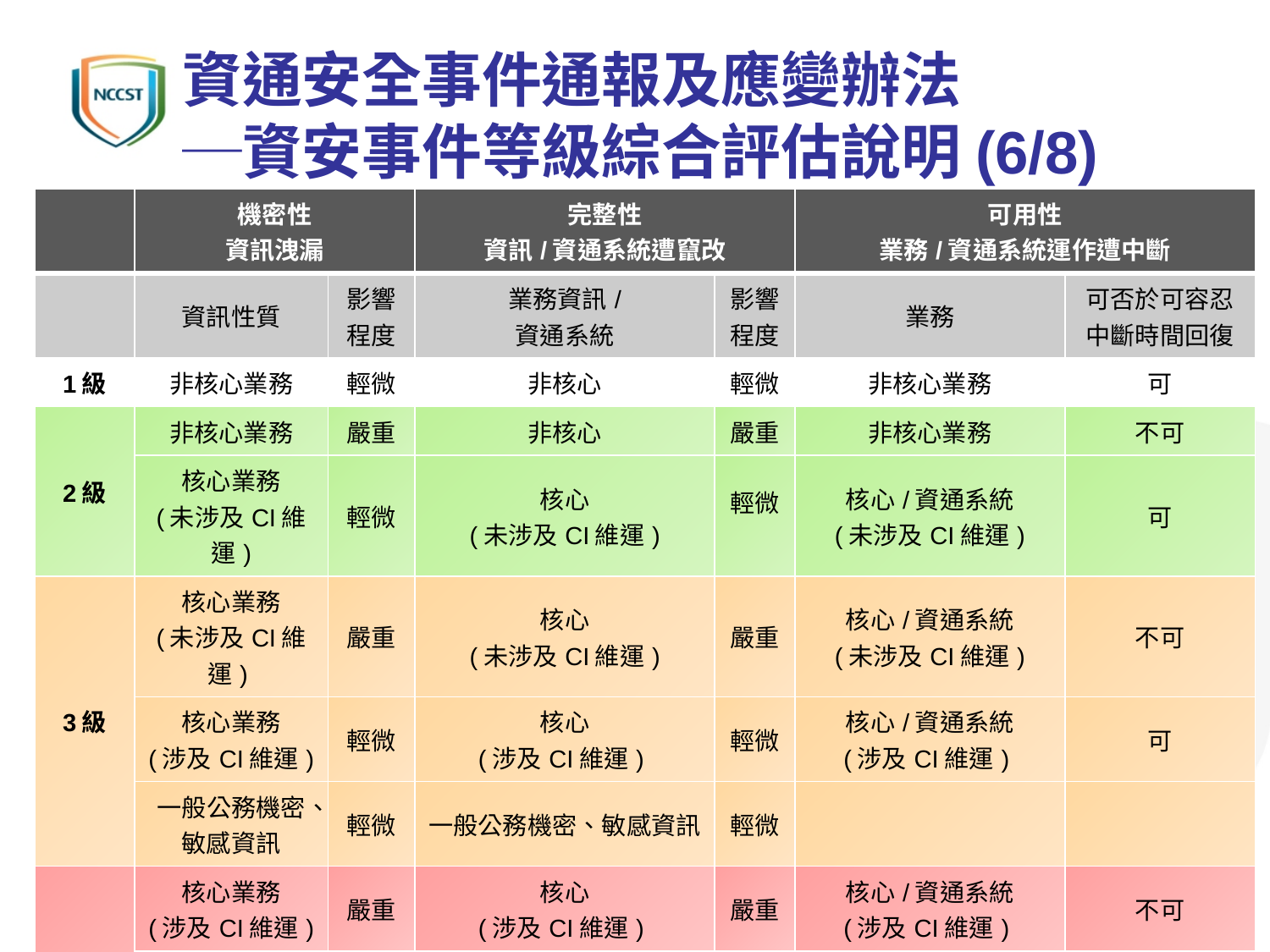

資通安全事件通報及應變辦法
─資安事件等級綜合評估說明(6/8)

|  | 機密性 資訊洩漏 |  | 完整性 資訊/資通系統遭竄改 |  | 可用性 業務/資通系統運作遭中斷 |  |
| --- | --- | --- | --- | --- | --- | --- |
|  | 資訊性質 | 影響程度 | 業務資訊/ 資通系統 | 影響程度 | 業務 | 可否於可容忍中斷時間回復 |
| 1級 | 非核心業務 | 輕微 | 非核心 | 輕微 | 非核心業務 | 可 |
| 2級 | 非核心業務 | 嚴重 | 非核心 | 嚴重 | 非核心業務 | 不可 |
|  | 核心業務 (未涉及CI維運) | 輕微 | 核心 (未涉及CI維運) | 輕微 | 核心/資通系統 (未涉及CI維運) | 可 |
| 3級 | 核心業務 (未涉及CI維運) | 嚴重 | 核心 (未涉及CI維運) | 嚴重 | 核心/資通系統 (未涉及CI維運) | 不可 |
|  | 核心業務 (涉及CI維運) | 輕微 | 核心 (涉及CI維運) | 輕微 | 核心/資通系統 (涉及CI維運) | 可 |
|  | 一般公務機密、敏感資訊 | 輕微 | 一般公務機密、敏感資訊 | 輕微 |  |  |
| 4級 | 核心業務 (涉及CI維運) | 嚴重 | 核心 (涉及CI維運) | 嚴重 | 核心/資通系統 (涉及CI維運) | 不可 |
|  | 一般公務機密、敏感資訊 | 嚴重 | 一般公務機密、敏感資訊 | 嚴重 |  |  |
|  | 國家機密 | - | 國家機密 | - |  |  |